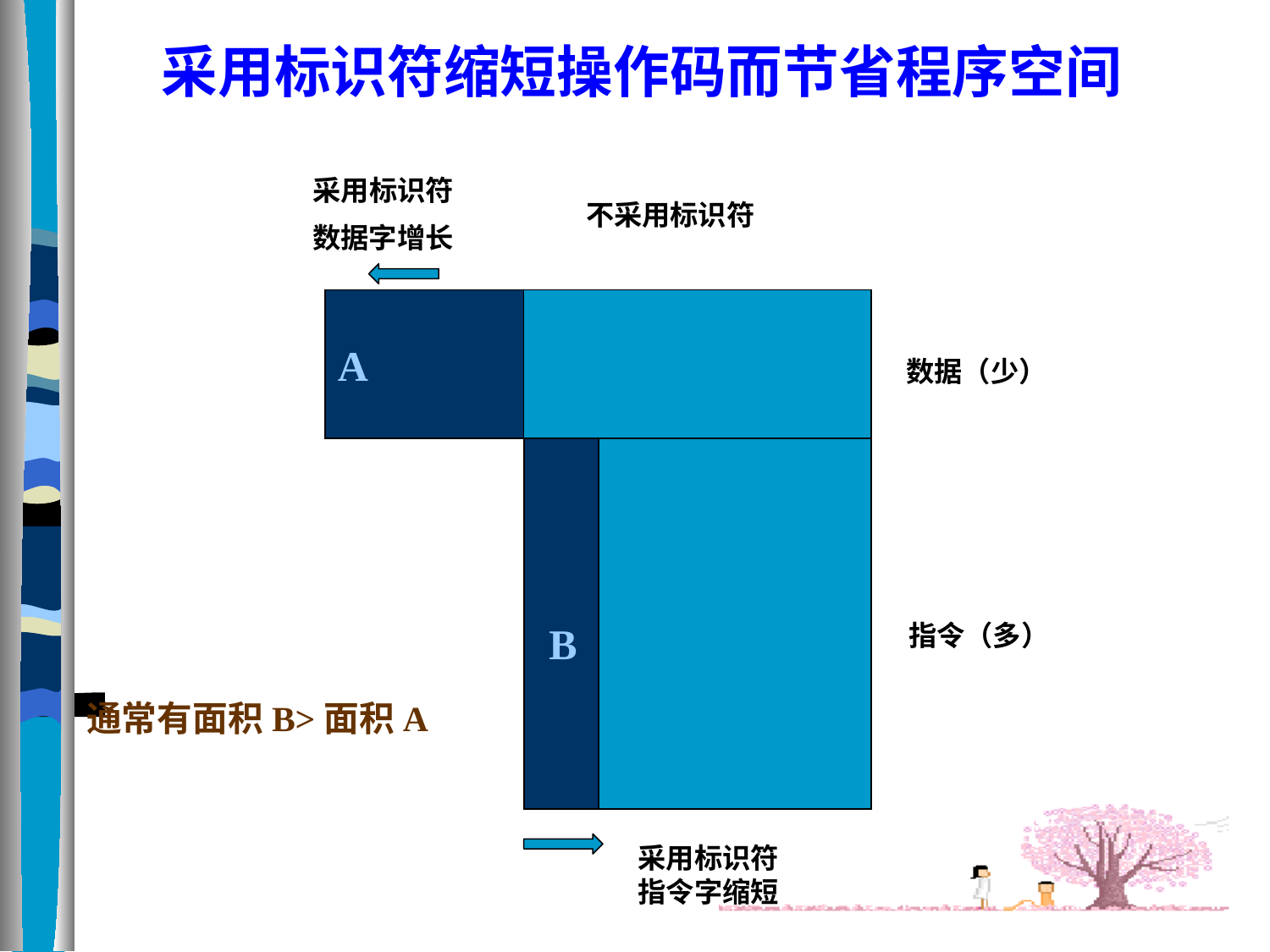

# 采用标识符缩短操作码而节省程序空间
采用标识符
数据字增长
不采用标识符

A
数据（少）

B
指令（多）
采用标识符
指令字缩短

通常有面积B>面积A